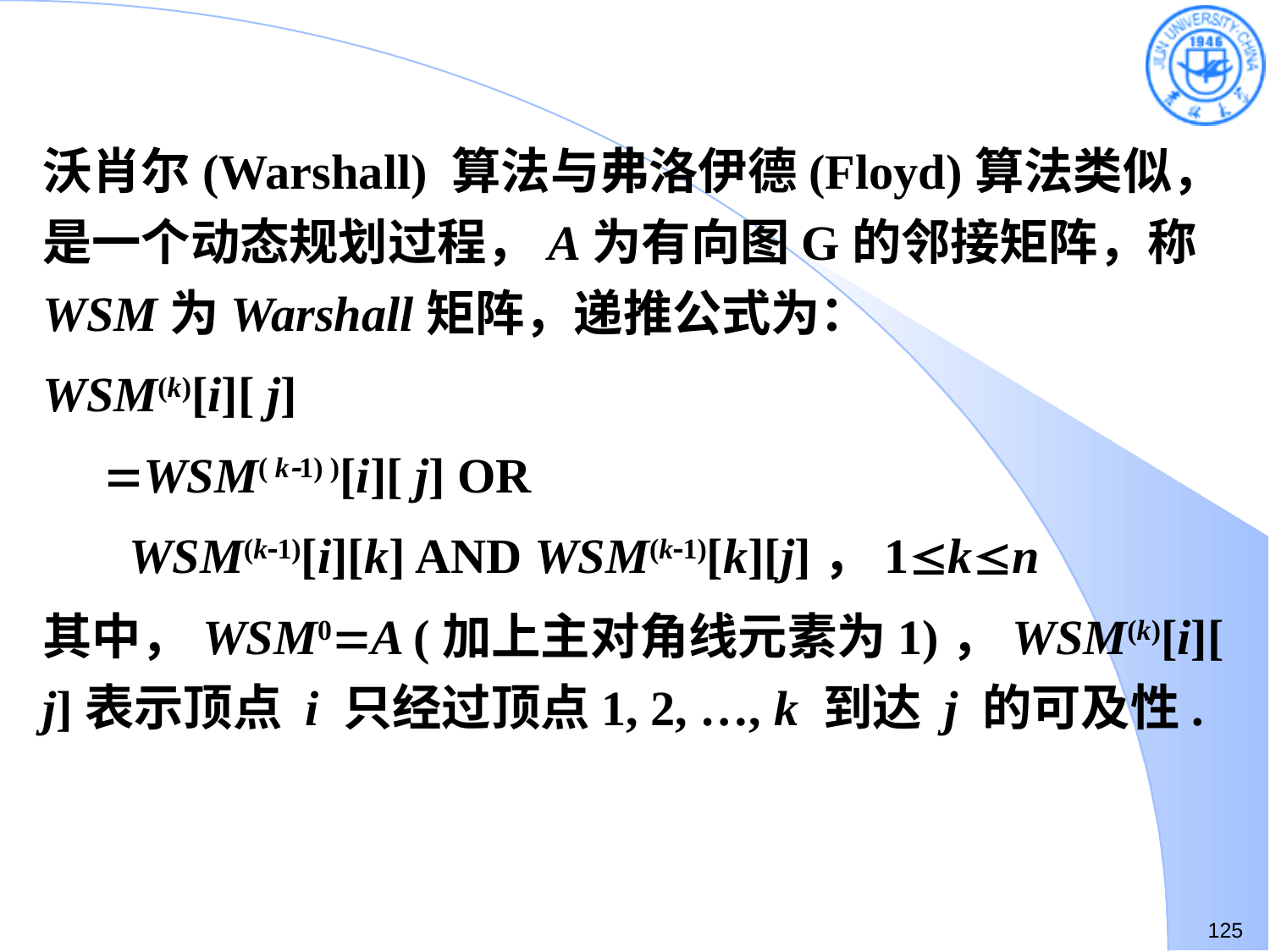

沃肖尔(Warshall) 算法与弗洛伊德(Floyd)算法类似，是一个动态规划过程，A为有向图G的邻接矩阵，称WSM为Warshall矩阵，递推公式为：
WSM(k)[i][ j]
     =WSM( k−1) )[i][ j] OR
       WSM(k−1)[i][k] AND WSM(k−1)[k][j]，1≤k≤n
其中，WSM0=A (加上主对角线元素为1)，WSM(k)[i][ j]表示顶点 i 只经过顶点1, 2, …, k 到达 j 的可及性.